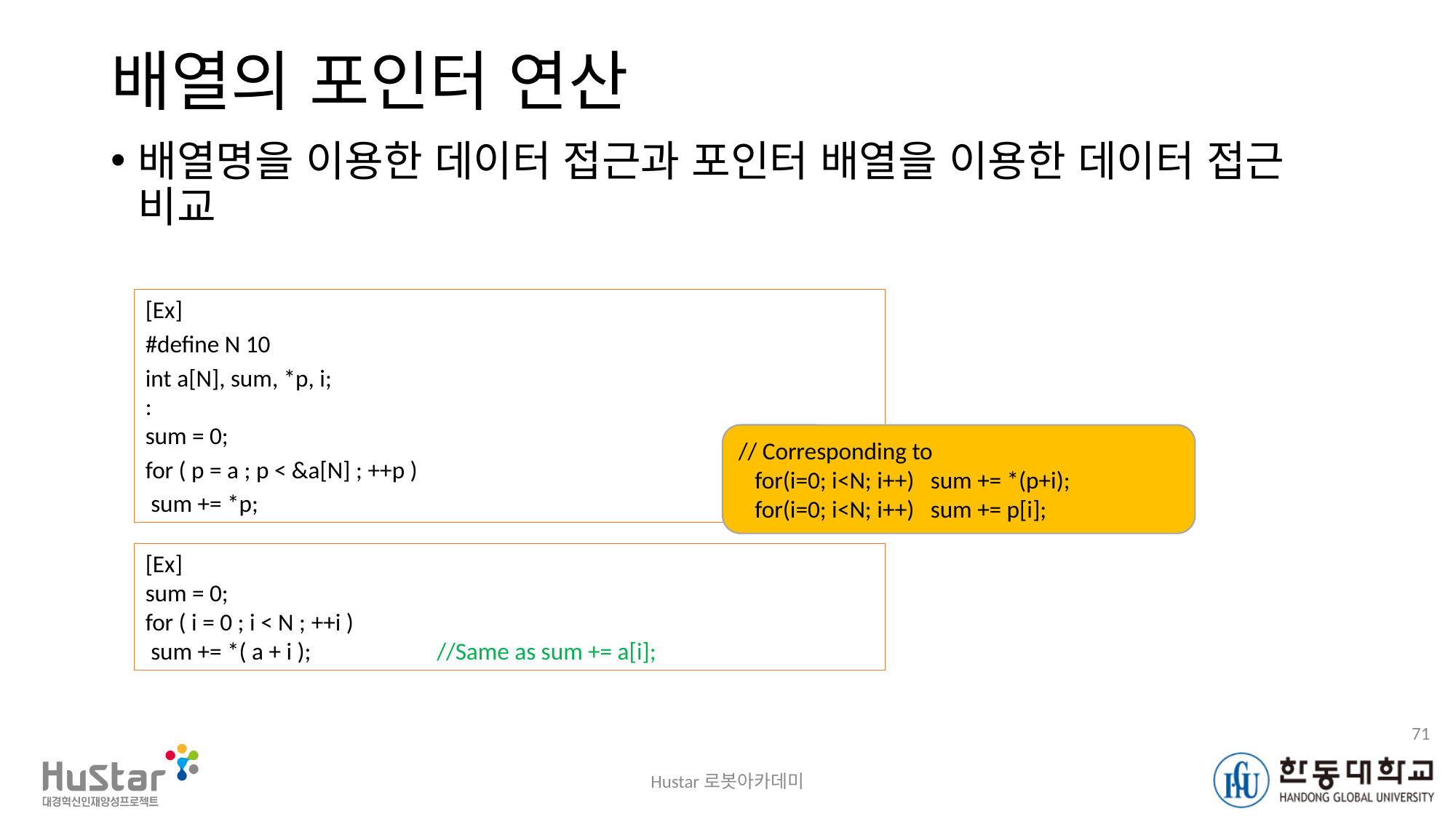

# 배열의 포인터 연산
배열명을 이용한 데이터 접근과 포인터 배열을 이용한 데이터 접근 비교
[Ex]
#define N 10
int a[N], sum, *p, i;
:
sum = 0;
for ( p = a ; p < &a[N] ; ++p )
 sum += *p;
// Corresponding to
   for(i=0; i<N; i++)   sum += *(p+i);
   for(i=0; i<N; i++)   sum += p[i];
[Ex]
sum = 0;
for ( i = 0 ; i < N ; ++i )
 sum += *( a + i );                       //Same as sum += a[i];
71
Hustar로봇아카데미